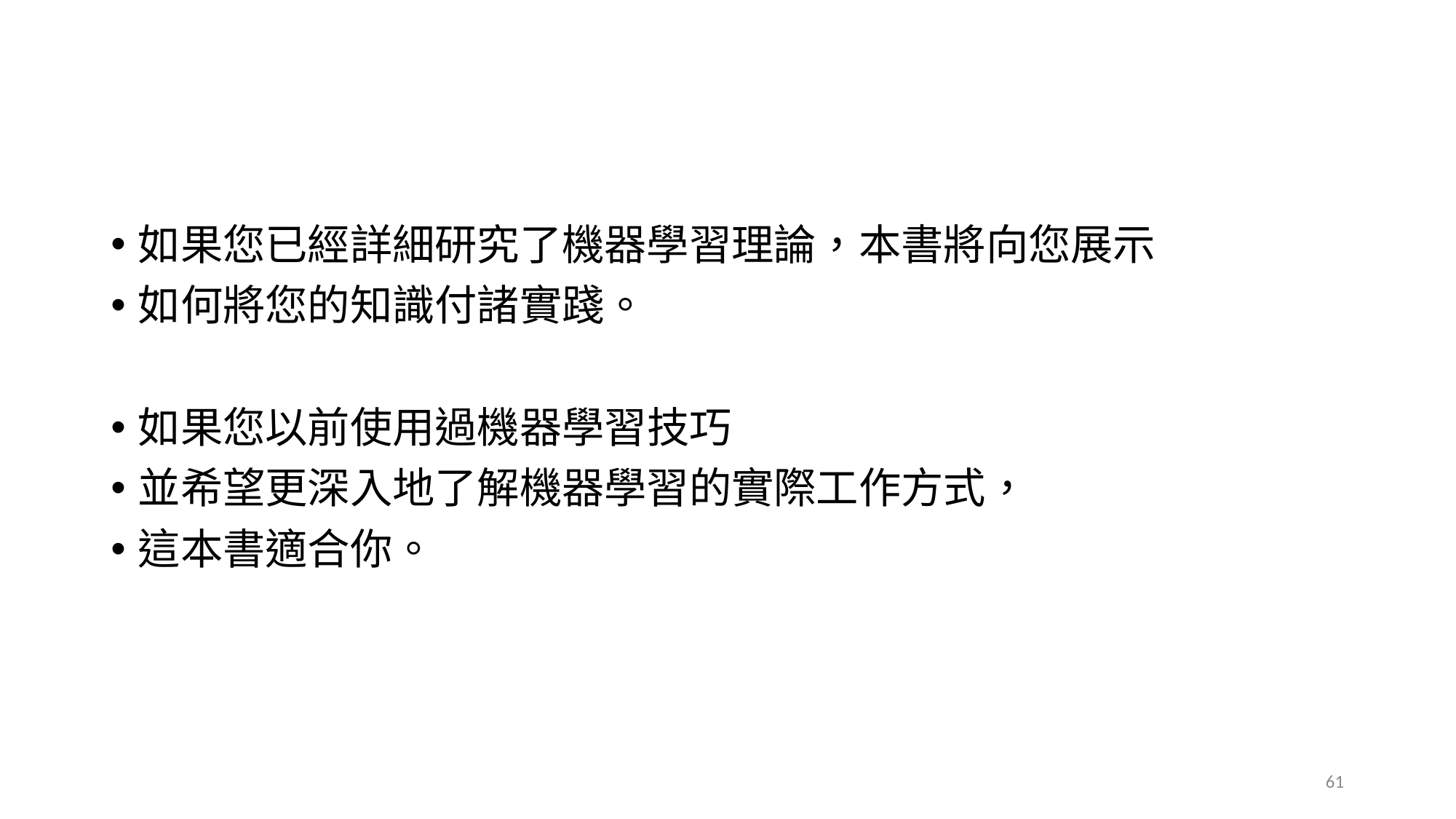

#
如果您已經詳細研究了機器學習理論，本書將向您展示
如何將您的知識付諸實踐。

如果您以前使用過機器學習技巧
並希望更深入地了解機器學習的實際工作方式，
這本書適合你。
61